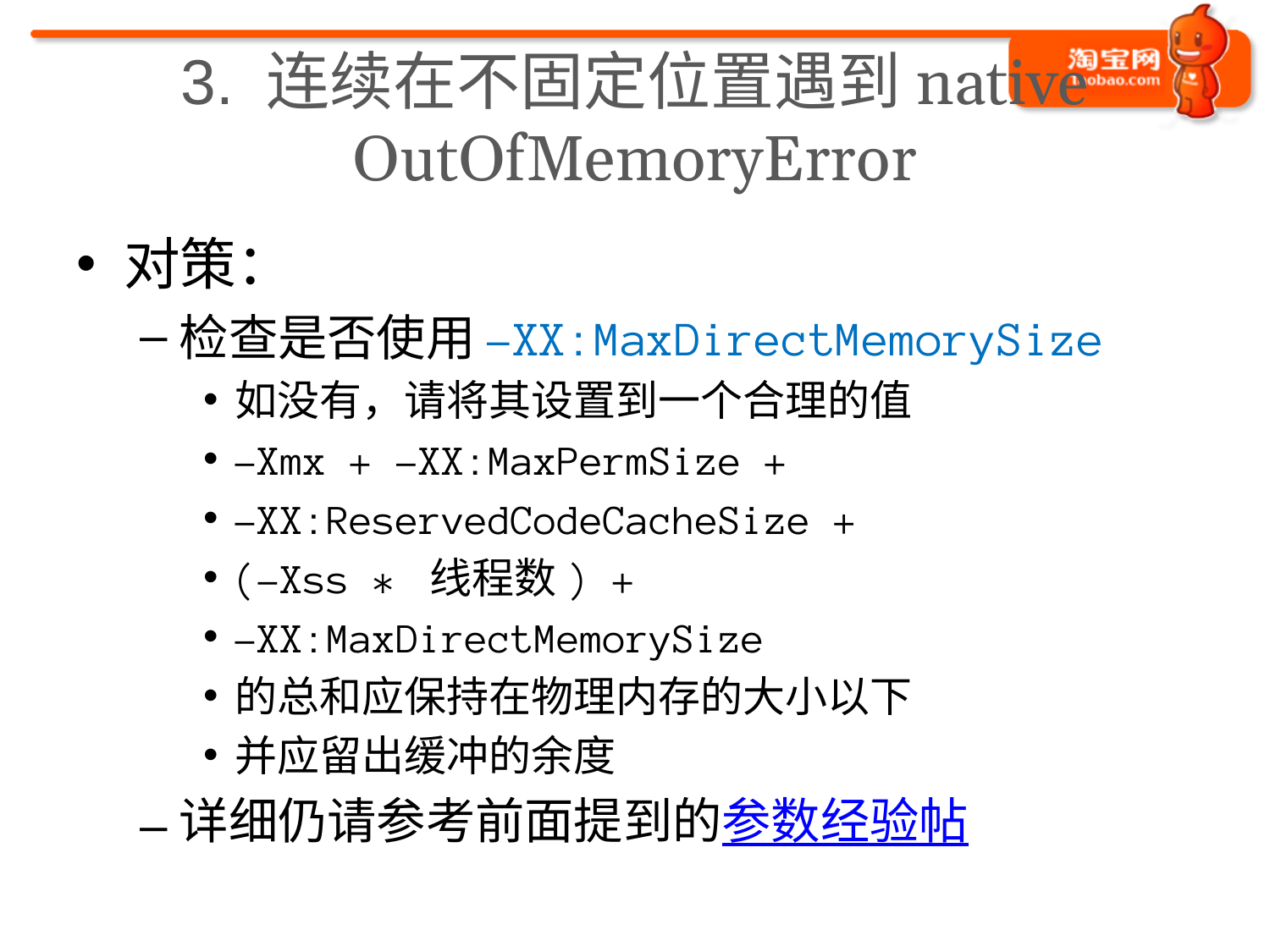

# 3. 连续在不固定位置遇到native OutOfMemoryError
对策：
检查是否使用-XX:MaxDirectMemorySize
如没有，请将其设置到一个合理的值
-Xmx + -XX:MaxPermSize +
-XX:ReservedCodeCacheSize +
(-Xss * 线程数) +
-XX:MaxDirectMemorySize
的总和应保持在物理内存的大小以下
并应留出缓冲的余度
详细仍请参考前面提到的参数经验帖